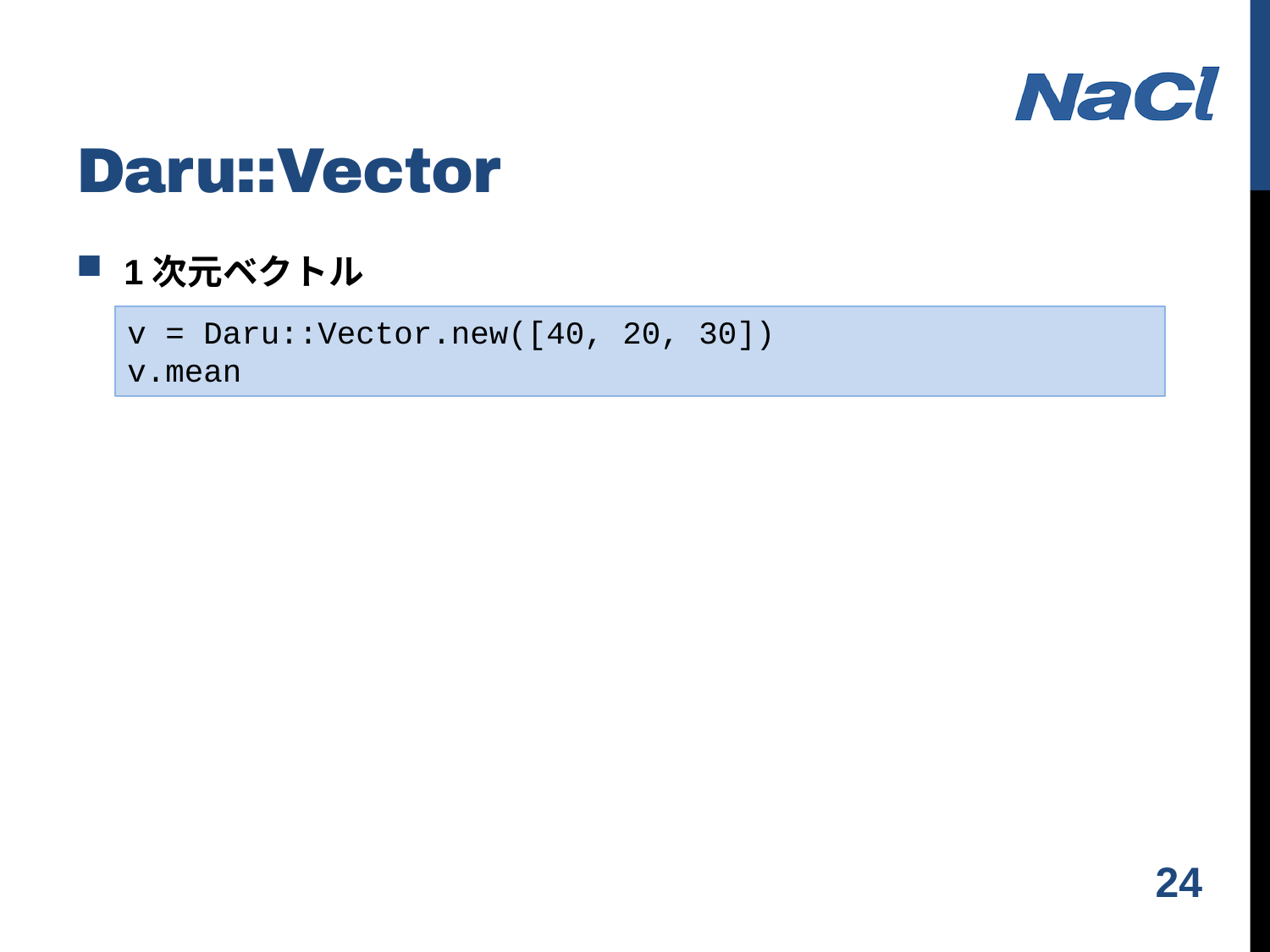

# Daru::Vector
1次元ベクトル

v = Daru::Vector.new([40, 20, 30])
v.mean
24